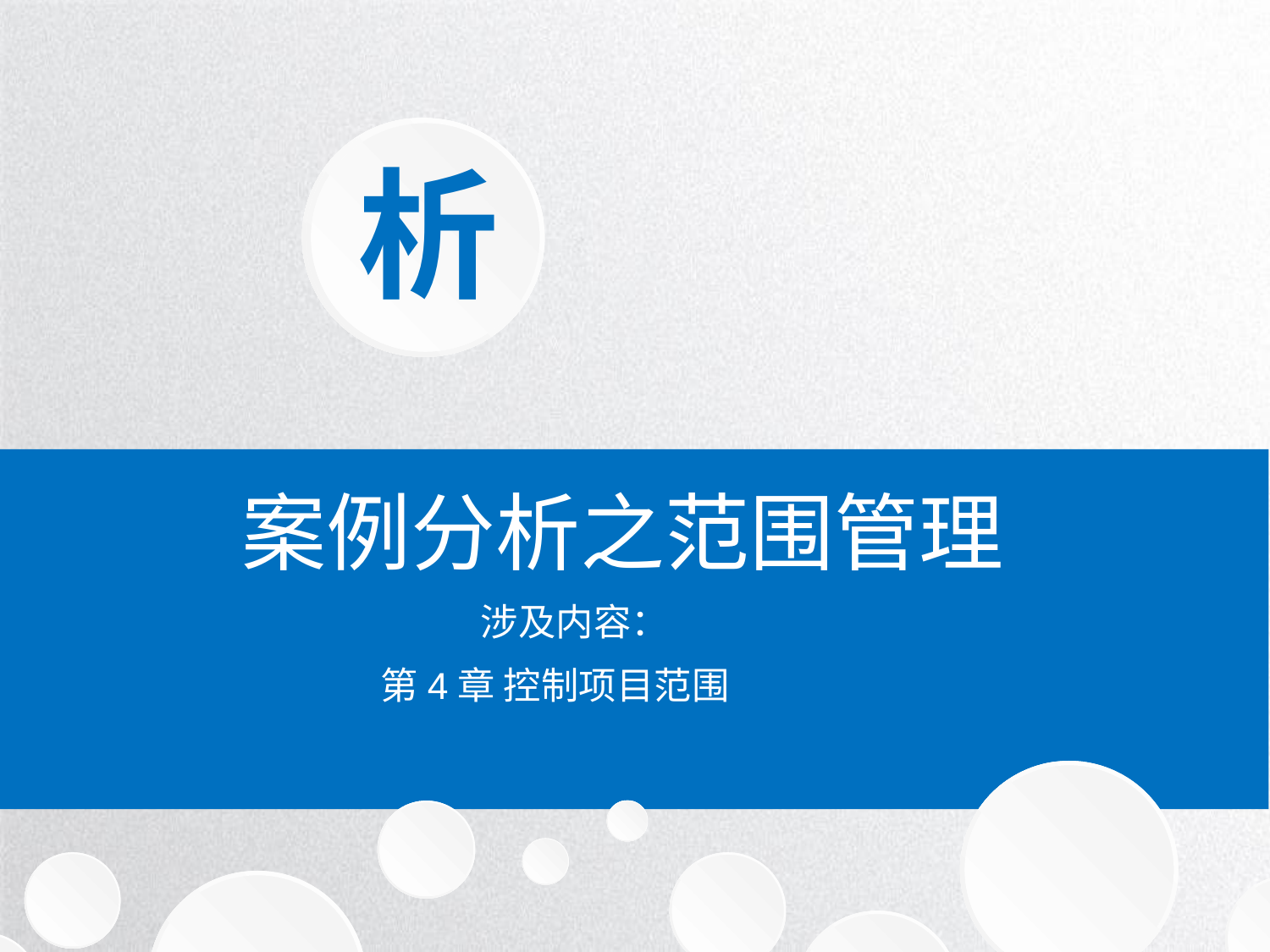

例

案

分

析

案例分析之范围管理
涉及内容：
第4章 控制项目范围